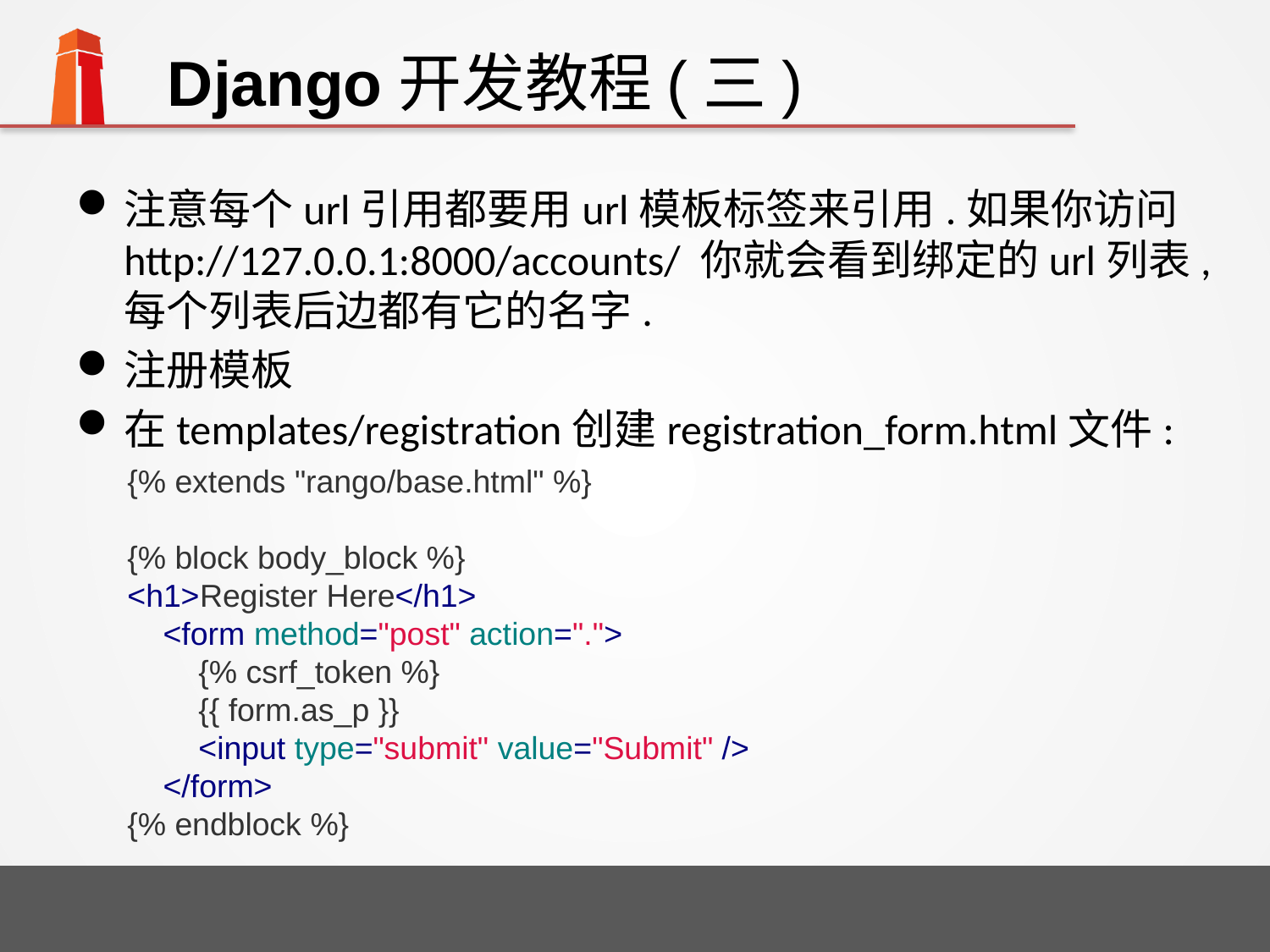

# Django开发教程(三)
注意每个url引用都要用url模板标签来引用.如果你访问 http://127.0.0.1:8000/accounts/ 你就会看到绑定的url列表,每个列表后边都有它的名字.
注册模板
在templates/registration创建registration_form.html文件:
{% extends "rango/base.html" %}

{% block body_block %}
<h1>Register Here</h1>
    <form method="post" action=".">
        {% csrf_token %}
        {{ form.as_p }}
        <input type="submit" value="Submit" />
    </form>
{% endblock %}